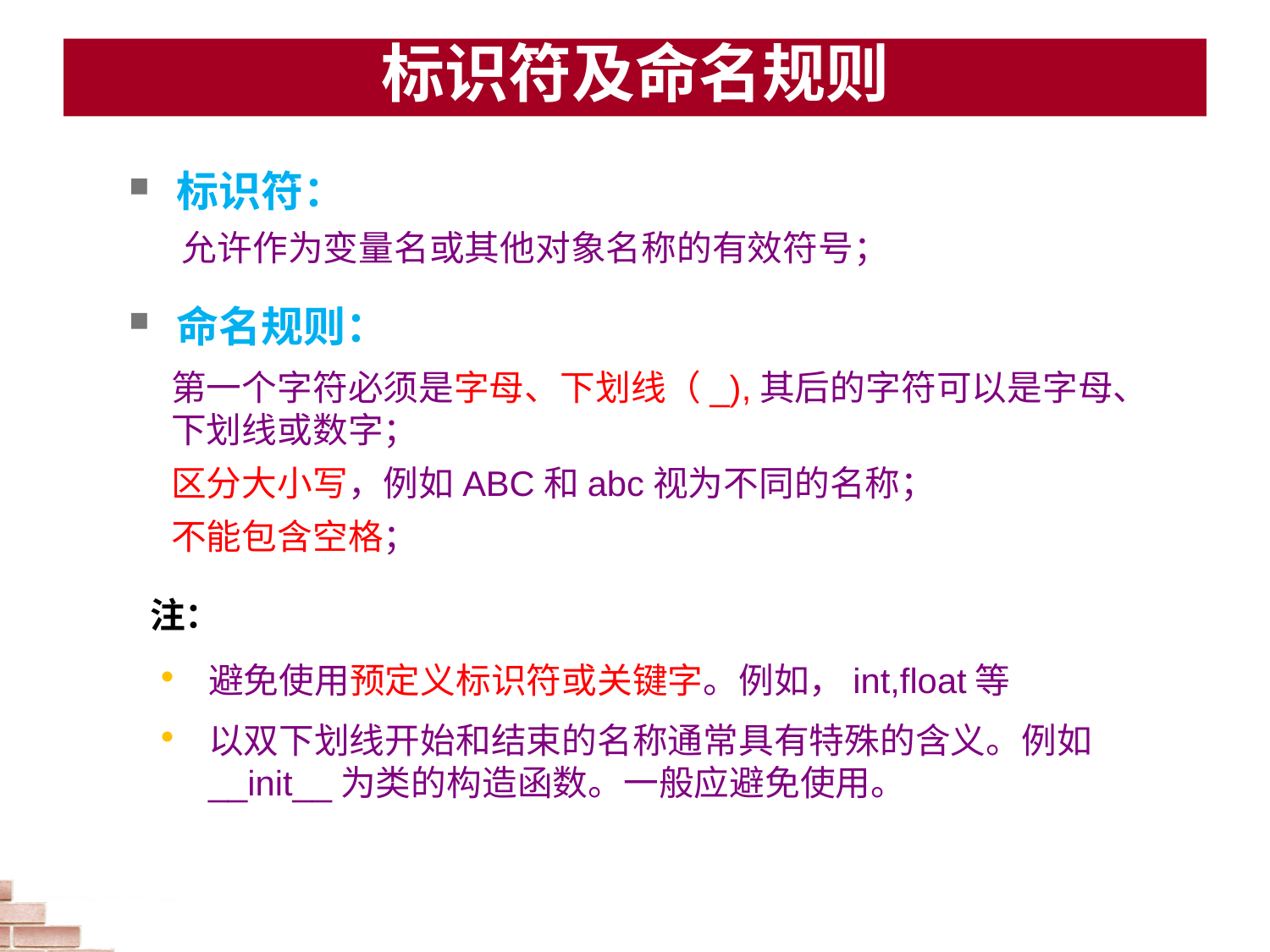

# 标识符及命名规则
标识符：
允许作为变量名或其他对象名称的有效符号；
命名规则：
第一个字符必须是字母、下划线（_),其后的字符可以是字母、下划线或数字；
区分大小写，例如ABC和abc视为不同的名称；
不能包含空格；
注：
避免使用预定义标识符或关键字。例如，int,float等
以双下划线开始和结束的名称通常具有特殊的含义。例如__init__为类的构造函数。一般应避免使用。